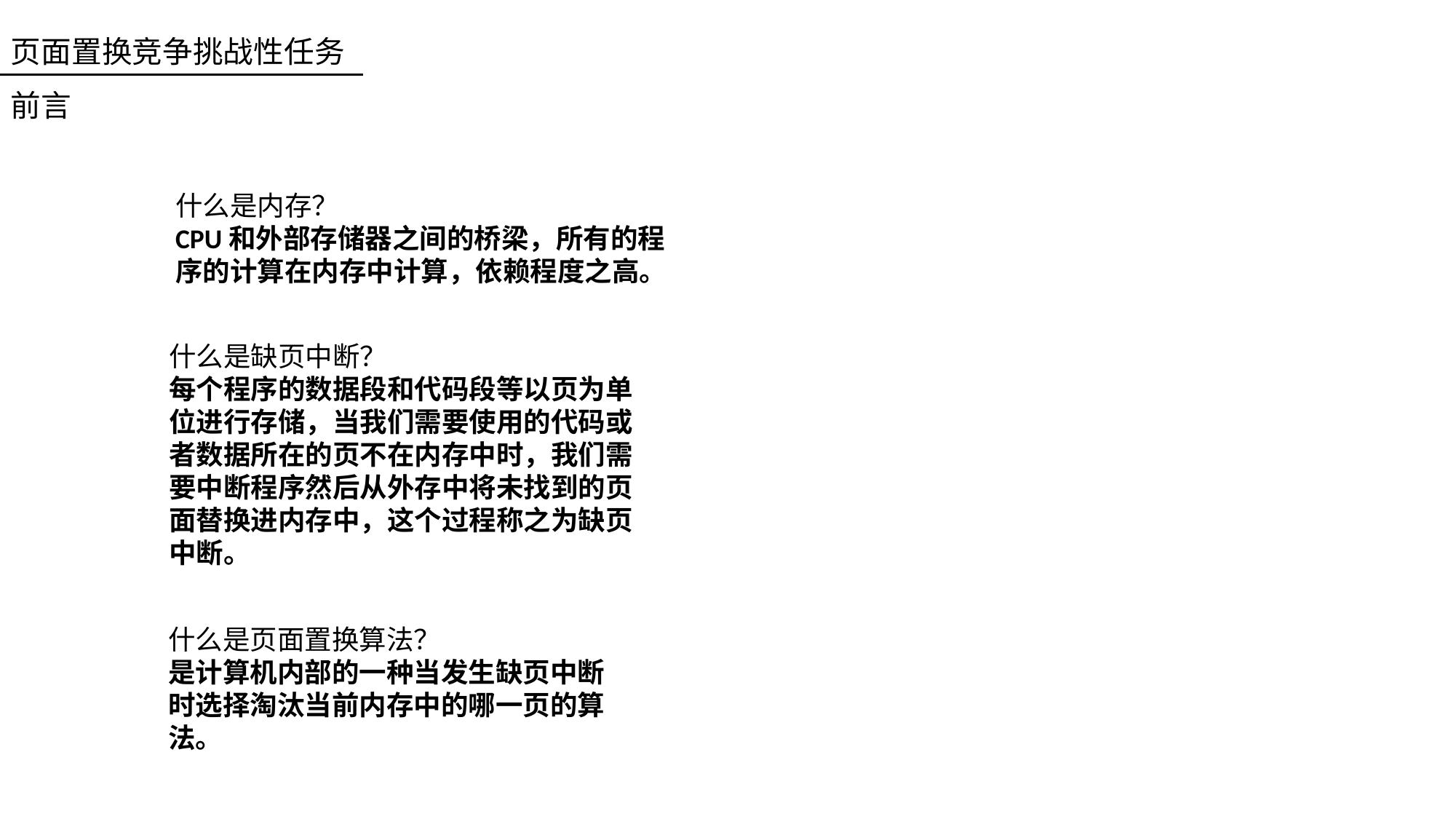

页面置换竞争挑战性任务
前言
什么是内存？
CPU和外部存储器之间的桥梁，所有的程序的计算在内存中计算，依赖程度之高。
什么是缺页中断？
每个程序的数据段和代码段等以页为单位进行存储，当我们需要使用的代码或者数据所在的页不在内存中时，我们需要中断程序然后从外存中将未找到的页面替换进内存中，这个过程称之为缺页中断。
什么是页面置换算法？
是计算机内部的一种当发生缺页中断时选择淘汰当前内存中的哪一页的算法。